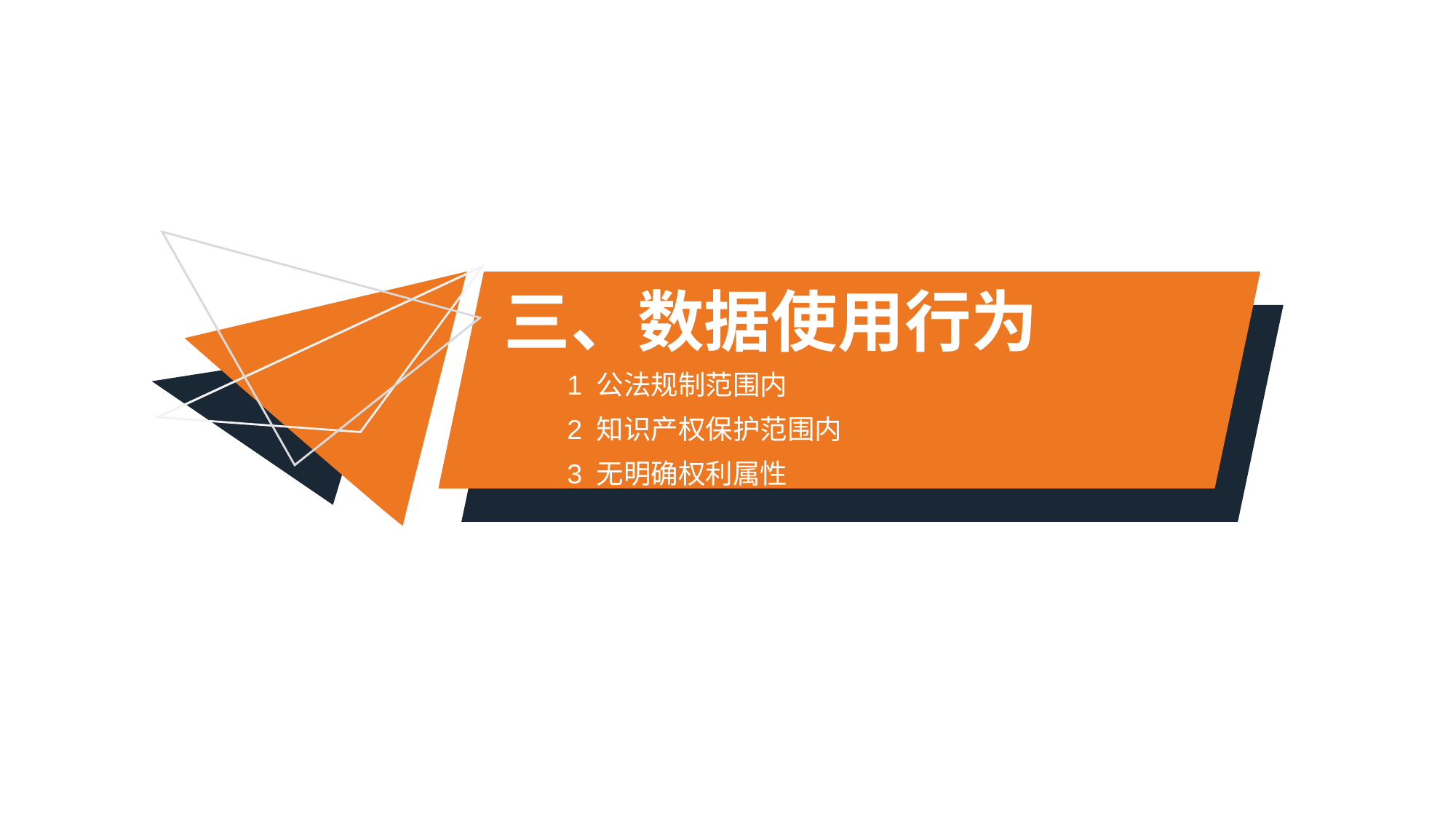

# 三、数据使用行为
1 公法规制范围内
2 知识产权保护范围内
3 无明确权利属性